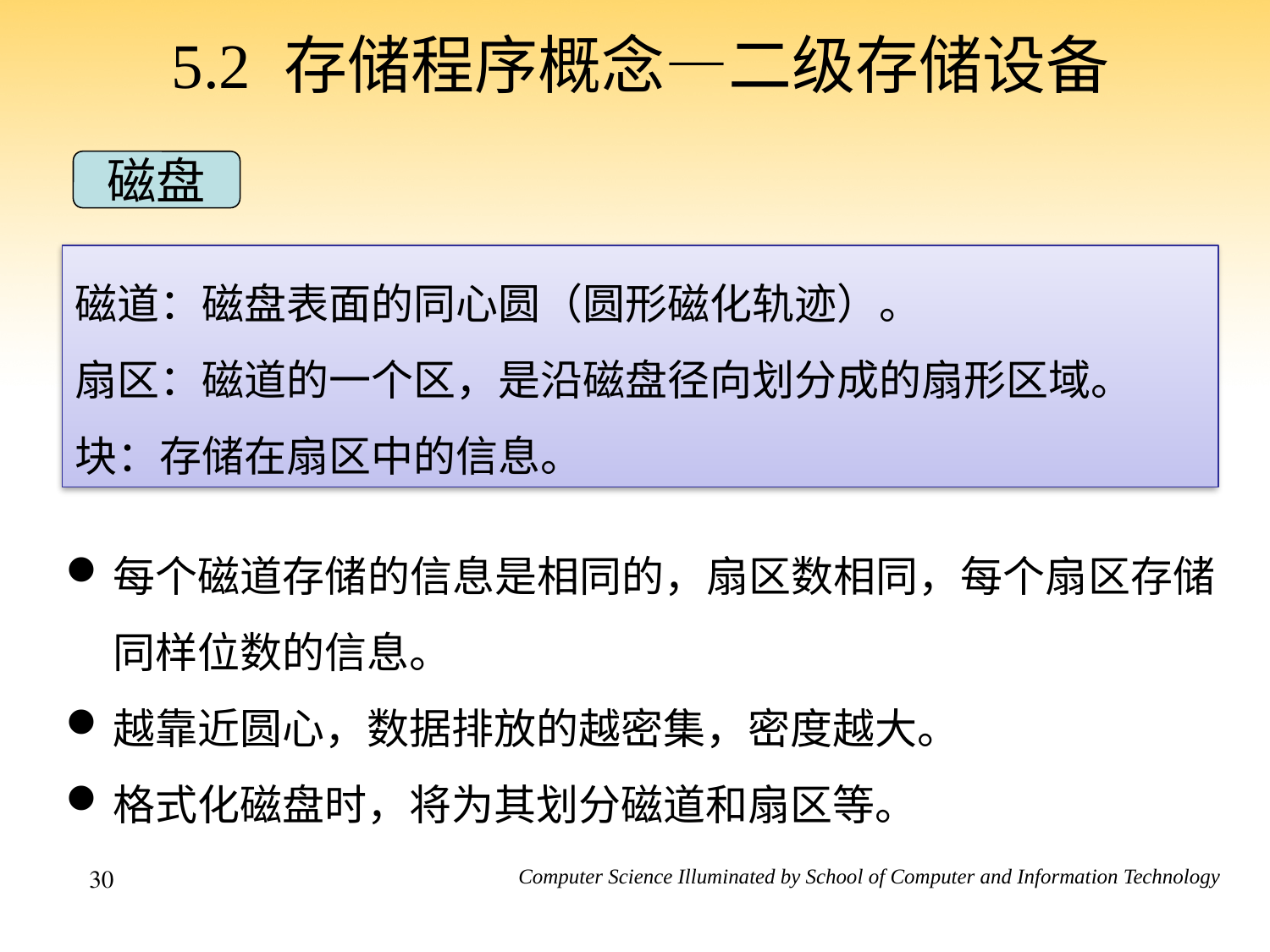

# 5.2 存储程序概念—二级存储设备
磁盘
磁道：磁盘表面的同心圆（圆形磁化轨迹）。
扇区：磁道的一个区，是沿磁盘径向划分成的扇形区域。
块：存储在扇区中的信息。
每个磁道存储的信息是相同的，扇区数相同，每个扇区存储同样位数的信息。
越靠近圆心，数据排放的越密集，密度越大。
格式化磁盘时，将为其划分磁道和扇区等。
30